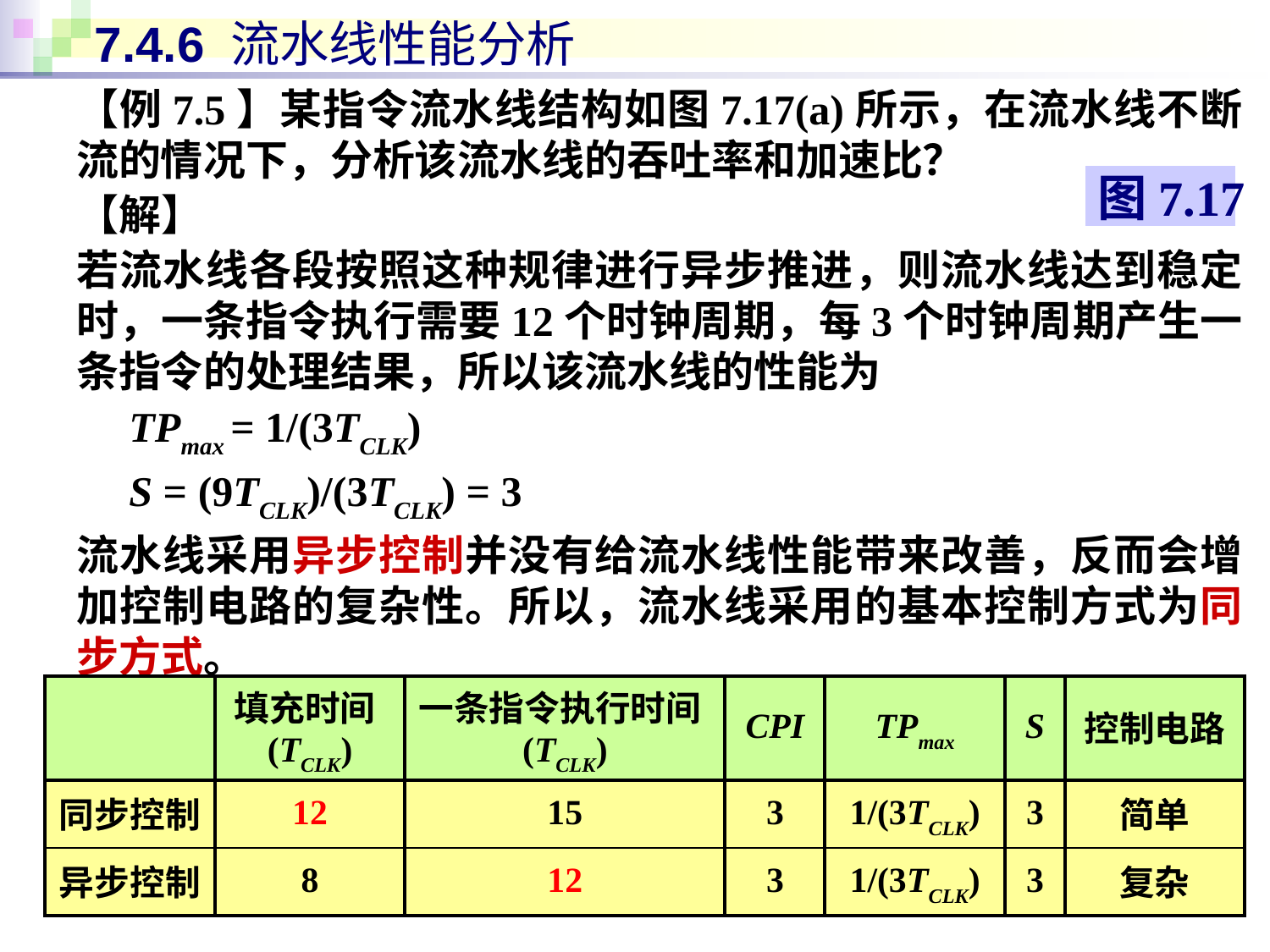

# 7.4.6 流水线性能分析
【例7.5】某指令流水线结构如图7.17(a)所示，在流水线不断流的情况下，分析该流水线的吞吐率和加速比？
【解】
若流水线各段按照这种规律进行异步推进，则流水线达到稳定时，一条指令执行需要12个时钟周期，每3个时钟周期产生一条指令的处理结果，所以该流水线的性能为
     TPmax = 1/(3TCLK)
     S = (9TCLK)/(3TCLK) = 3
流水线采用异步控制并没有给流水线性能带来改善，反而会增加控制电路的复杂性。所以，流水线采用的基本控制方式为同步方式。
图7.17
|  | 填充时间(TCLK) | 一条指令执行时间(TCLK) | CPI | TPmax | S | 控制电路 |
| --- | --- | --- | --- | --- | --- | --- |
| 同步控制 | 12 | 15 | 3 | 1/(3TCLK) | 3 | 简单 |
| 异步控制 | 8 | 12 | 3 | 1/(3TCLK) | 3 | 复杂 |
70